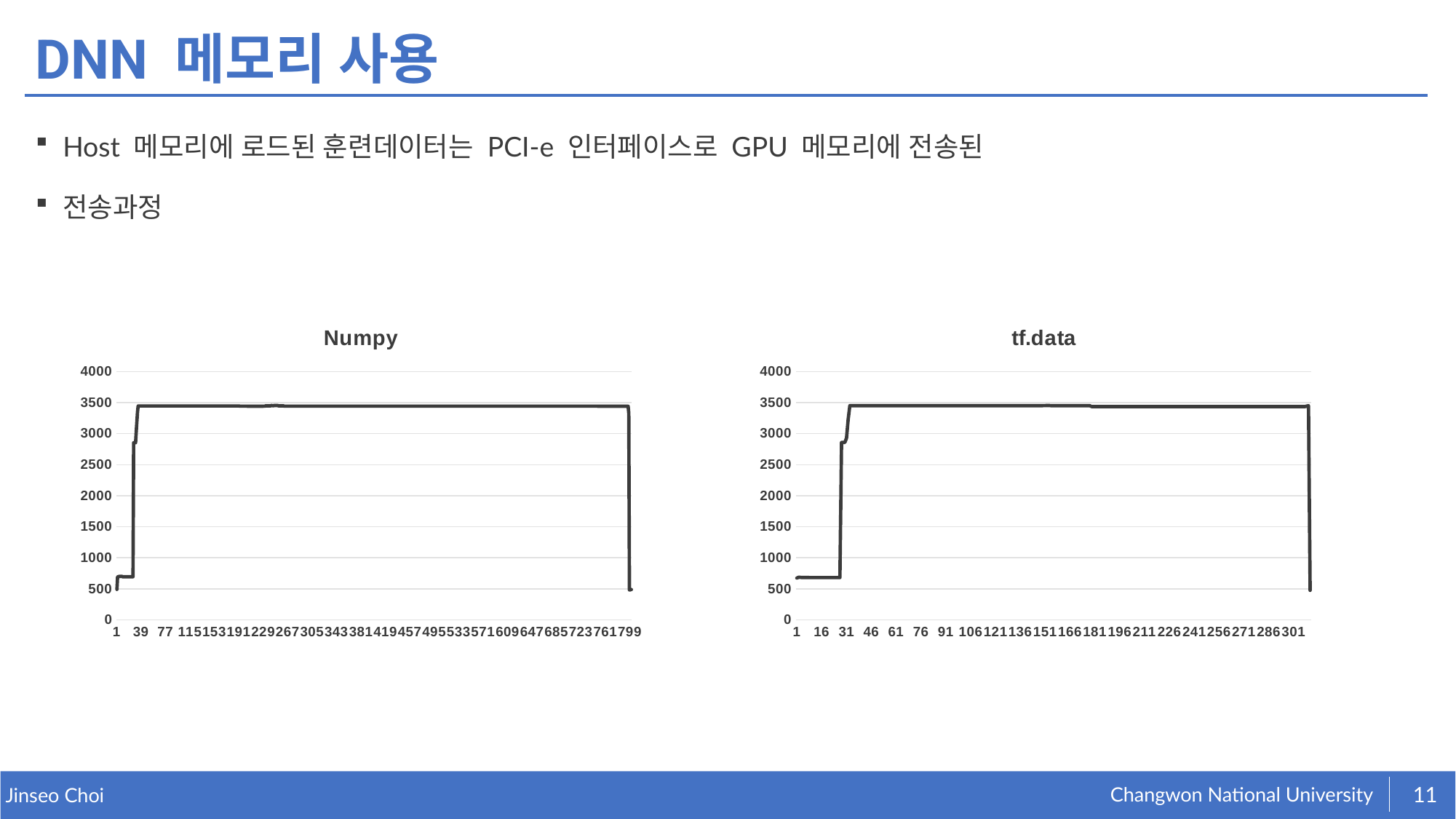

# DNN 메모리 사용
Host 메모리에 로드된 훈련데이터는 PCI-e 인터페이스로 GPU 메모리에 전송된
전송과정

### Chart: Numpy

| Category |  |
|---|---|

### Chart: tf.data

| Category |  |
|---|---|
11